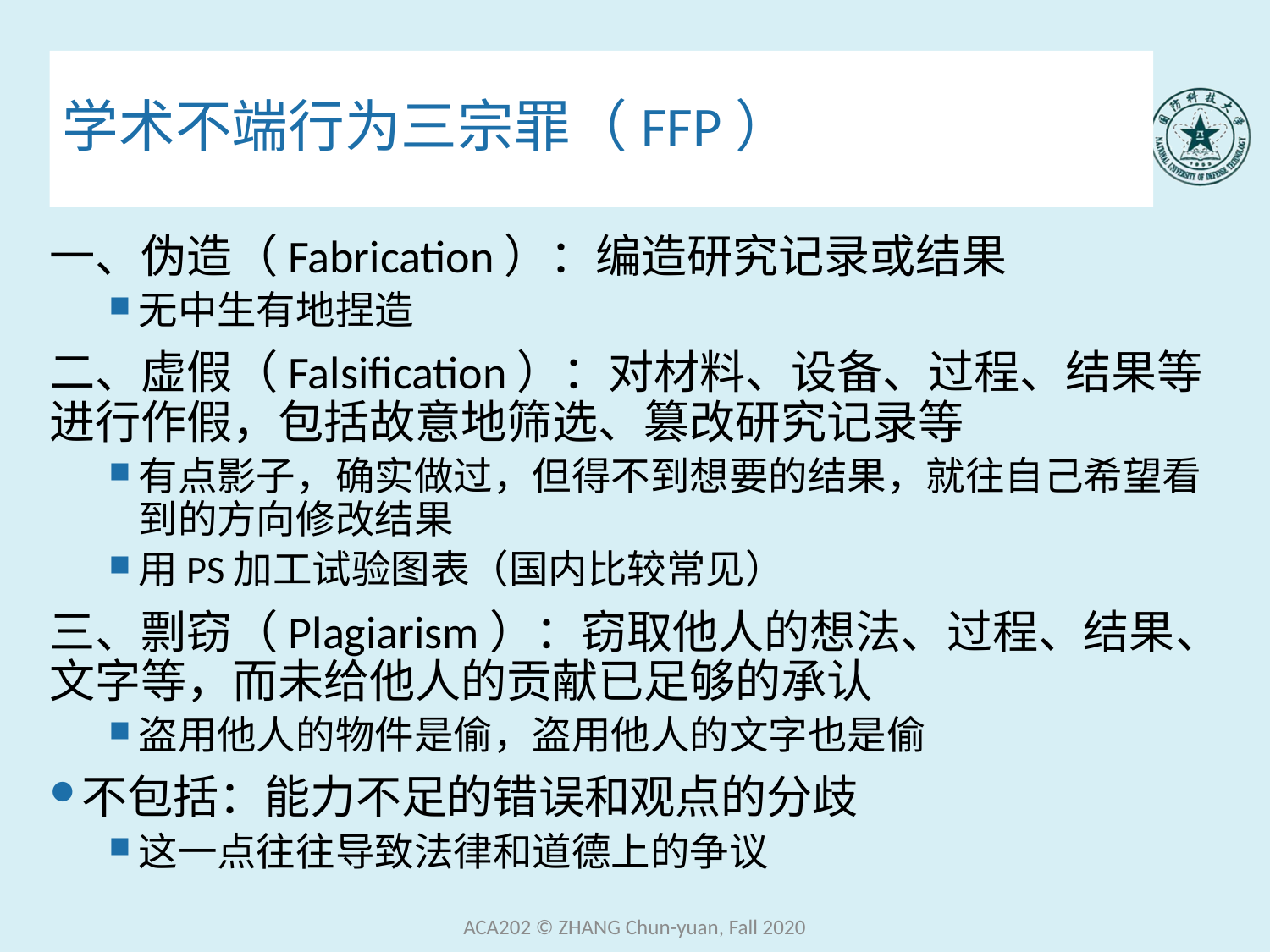

# 学术不端行为三宗罪（FFP）
一、伪造（Fabrication）：编造研究记录或结果
无中生有地捏造
二、虚假（Falsification）：对材料、设备、过程、结果等进行作假，包括故意地筛选、篡改研究记录等
有点影子，确实做过，但得不到想要的结果，就往自己希望看到的方向修改结果
用PS加工试验图表（国内比较常见）
三、剽窃（Plagiarism）：窃取他人的想法、过程、结果、文字等，而未给他人的贡献已足够的承认
盗用他人的物件是偷，盗用他人的文字也是偷
不包括：能力不足的错误和观点的分歧
这一点往往导致法律和道德上的争议

ACA202 © ZHANG Chun-yuan, Fall 2020
3